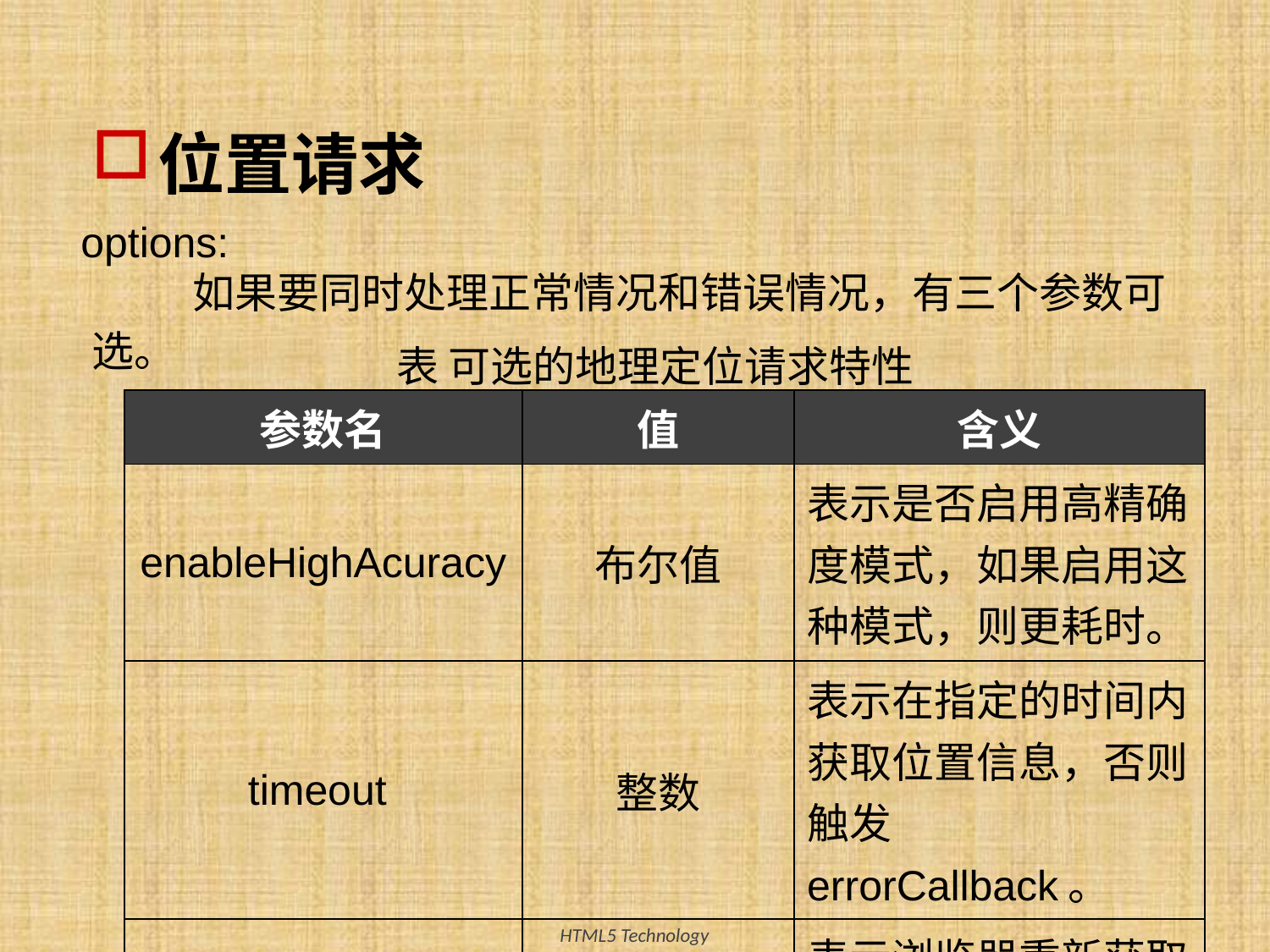

# 位置请求
options:
如果要同时处理正常情况和错误情况，有三个参数可选。
表 可选的地理定位请求特性
| 参数名 | 值 | 含义 |
| --- | --- | --- |
| enableHighAcuracy | 布尔值 | 表示是否启用高精确度模式，如果启用这种模式，则更耗时。 |
| timeout | 整数 | 表示在指定的时间内获取位置信息，否则触发errorCallback。 |
| maximumAge | 整数/常量 | 表示浏览器重新获取位置信息的时间间隔。 |
29
HTML5 Technology